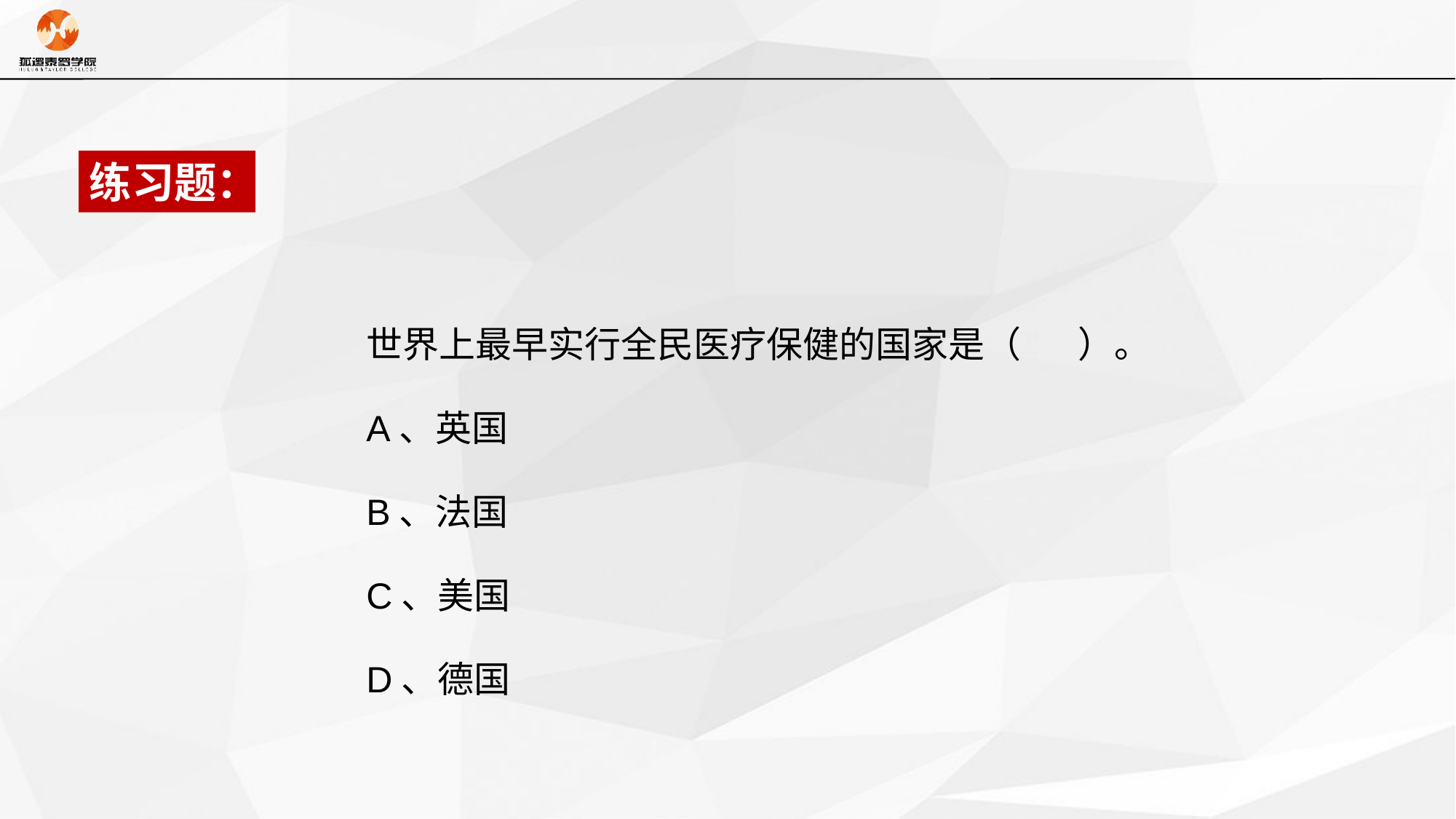

练习题：
世界上最早实行全民医疗保健的国家是（       ）。
A、英国
B、法国
C、美国
D、德国